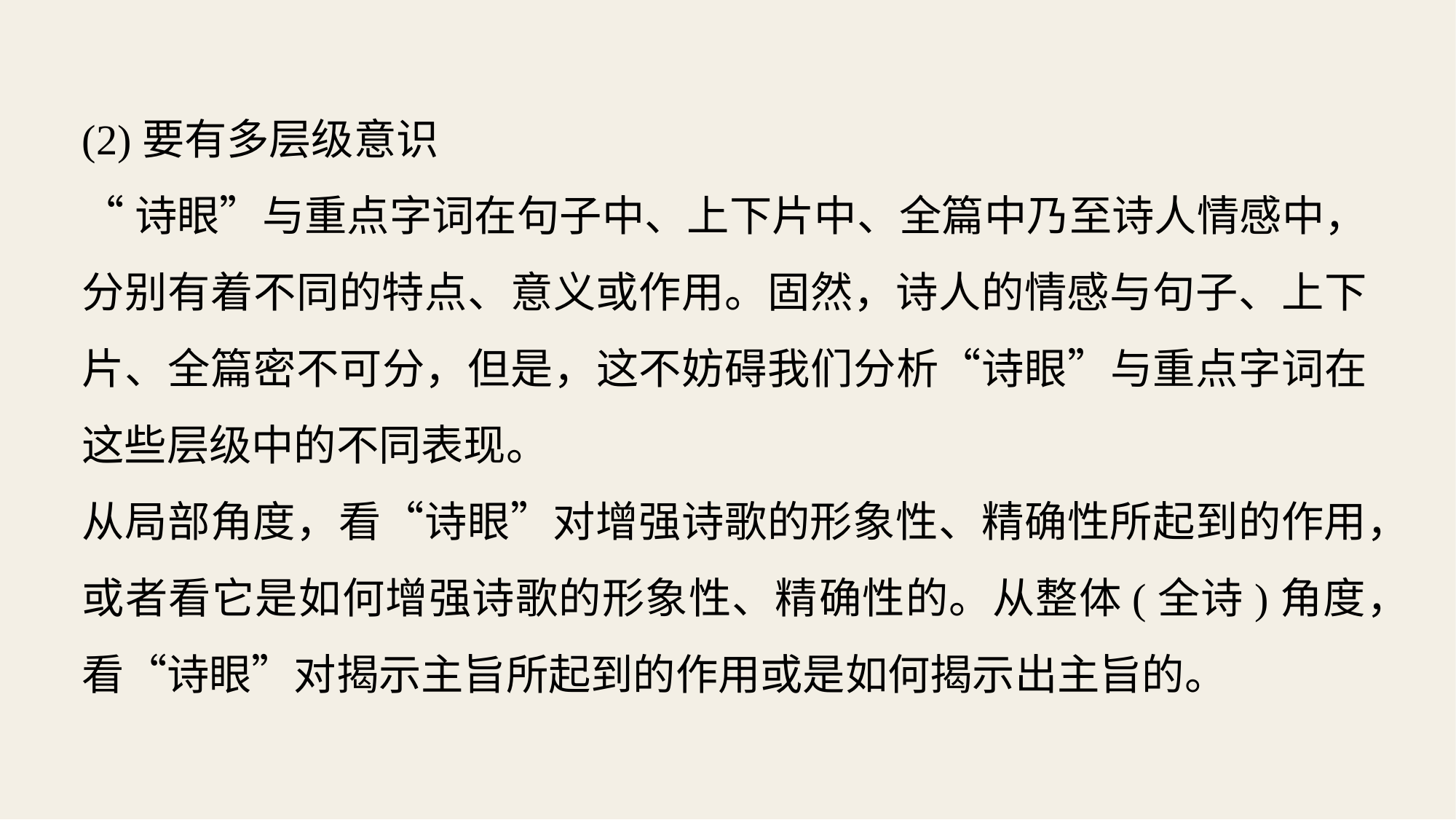

(2)要有多层级意识
“诗眼”与重点字词在句子中、上下片中、全篇中乃至诗人情感中，分别有着不同的特点、意义或作用。固然，诗人的情感与句子、上下片、全篇密不可分，但是，这不妨碍我们分析“诗眼”与重点字词在这些层级中的不同表现。
从局部角度，看“诗眼”对增强诗歌的形象性、精确性所起到的作用，或者看它是如何增强诗歌的形象性、精确性的。从整体(全诗)角度，看“诗眼”对揭示主旨所起到的作用或是如何揭示出主旨的。